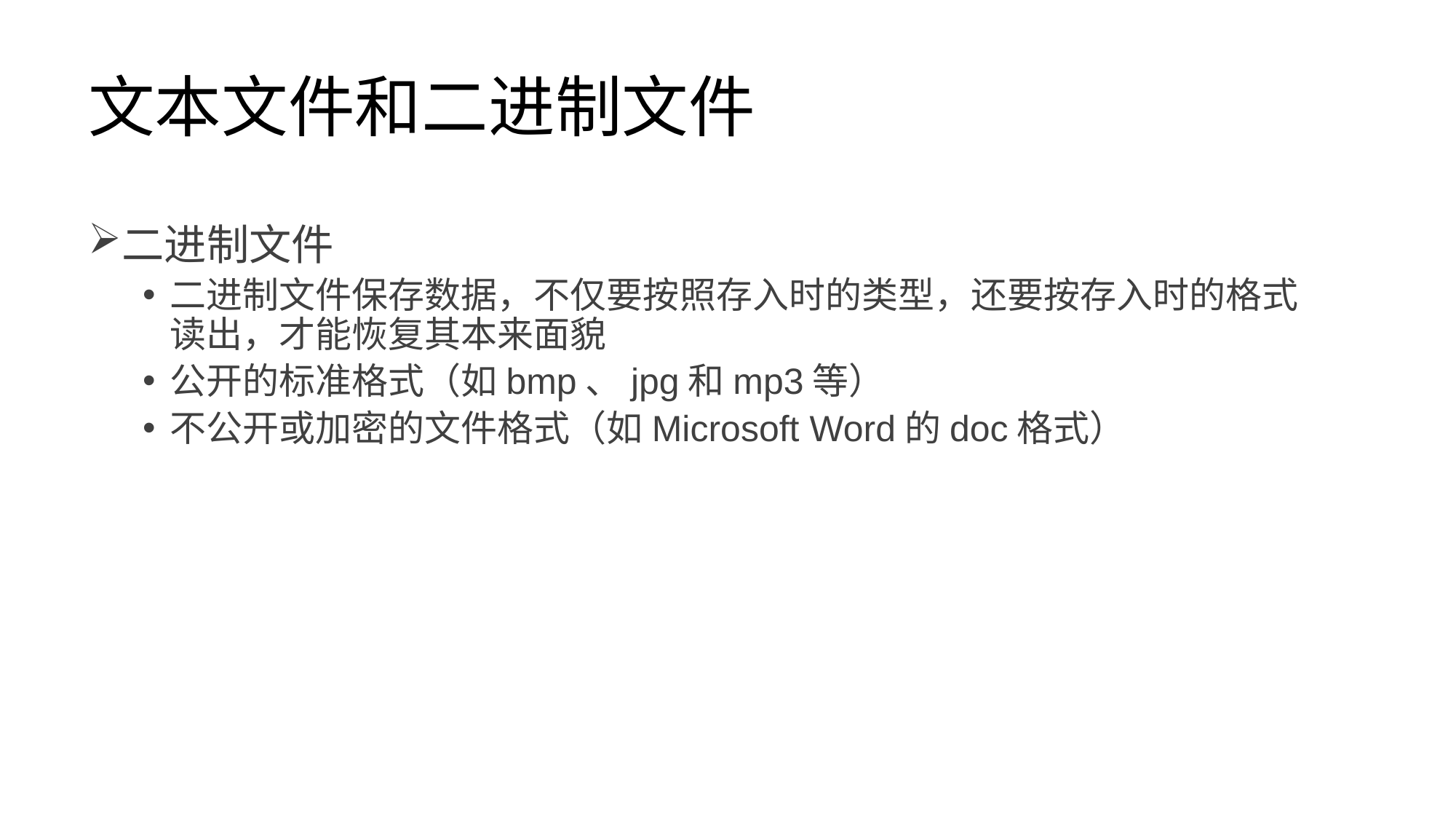

# 文本文件和二进制文件
二进制文件
二进制文件保存数据，不仅要按照存入时的类型，还要按存入时的格式读出，才能恢复其本来面貌
公开的标准格式（如bmp、jpg和mp3等）
不公开或加密的文件格式（如Microsoft Word的doc格式）